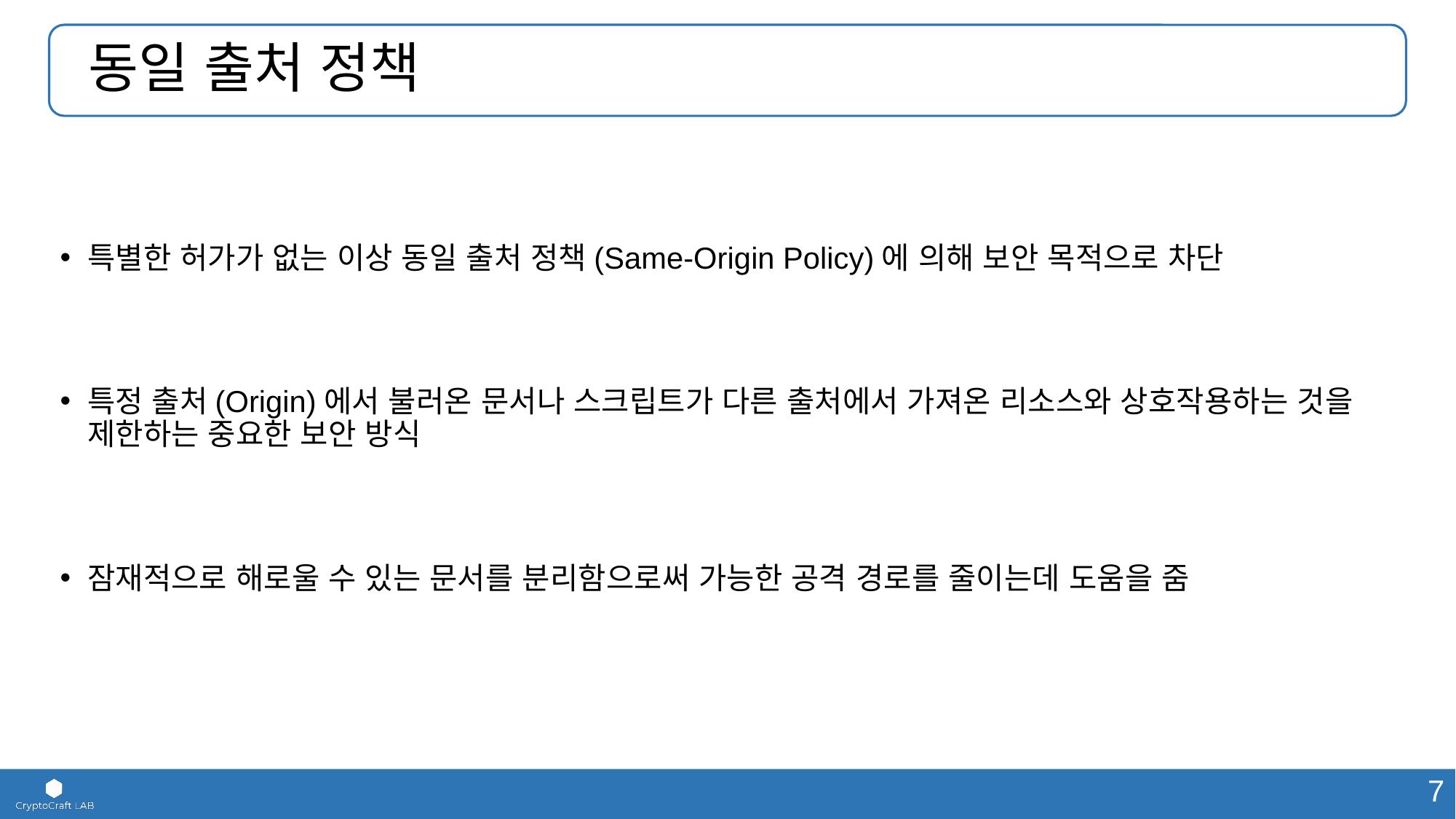

# 동일 출처 정책

특별한 허가가 없는 이상 동일 출처 정책(Same-Origin Policy)에 의해 보안 목적으로 차단

특정 출처(Origin)에서 불러온 문서나 스크립트가 다른 출처에서 가져온 리소스와 상호작용하는 것을 제한하는 중요한 보안 방식

잠재적으로 해로울 수 있는 문서를 분리함으로써 가능한 공격 경로를 줄이는데 도움을 줌